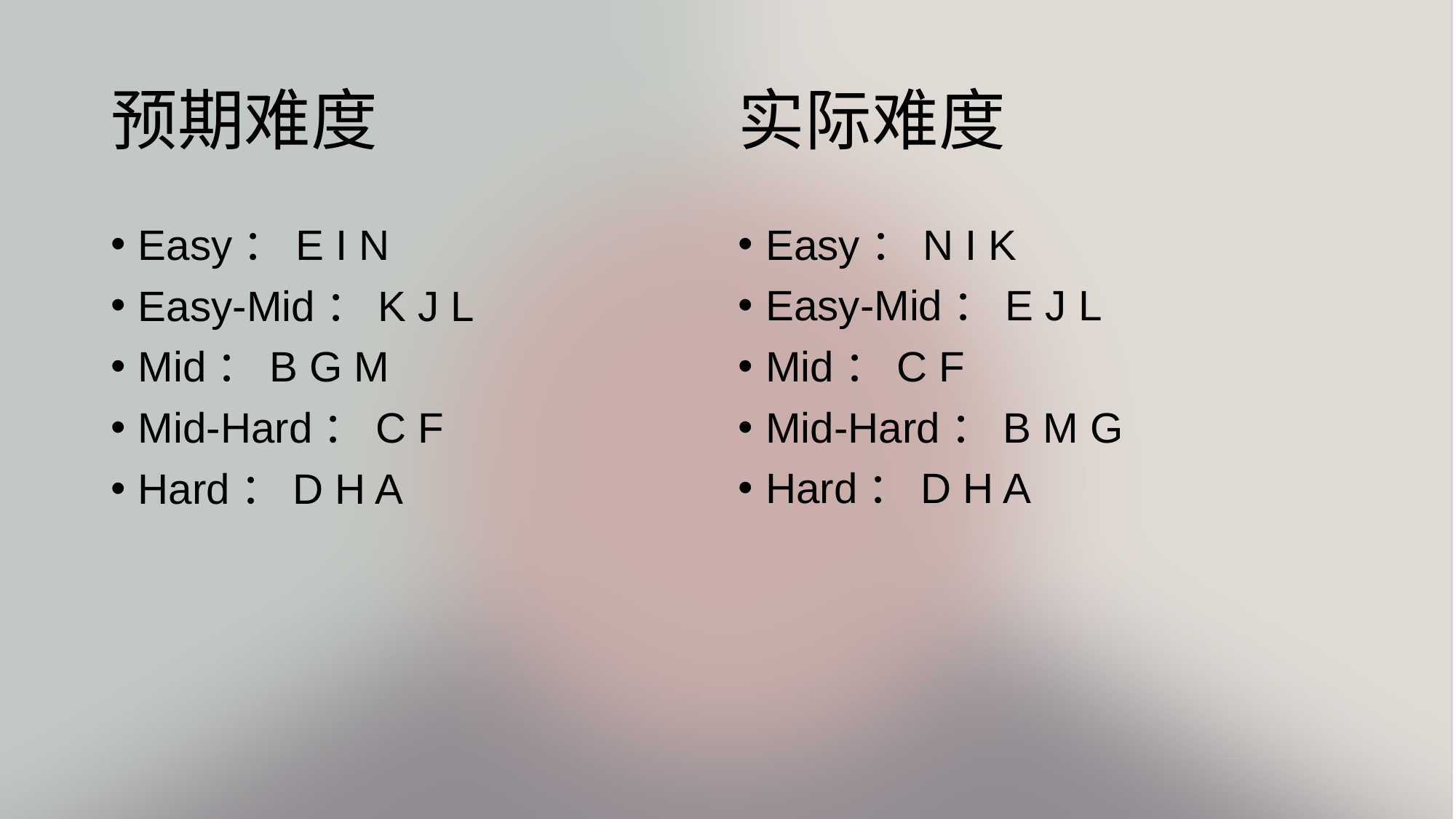

# 预期难度
实际难度
Easy：E I N
Easy-Mid：K J L
Mid：B G M
Mid-Hard：C F
Hard：D H A

Easy：N I K
Easy-Mid：E J L
Mid：C F
Mid-Hard：B M G
Hard：D H A